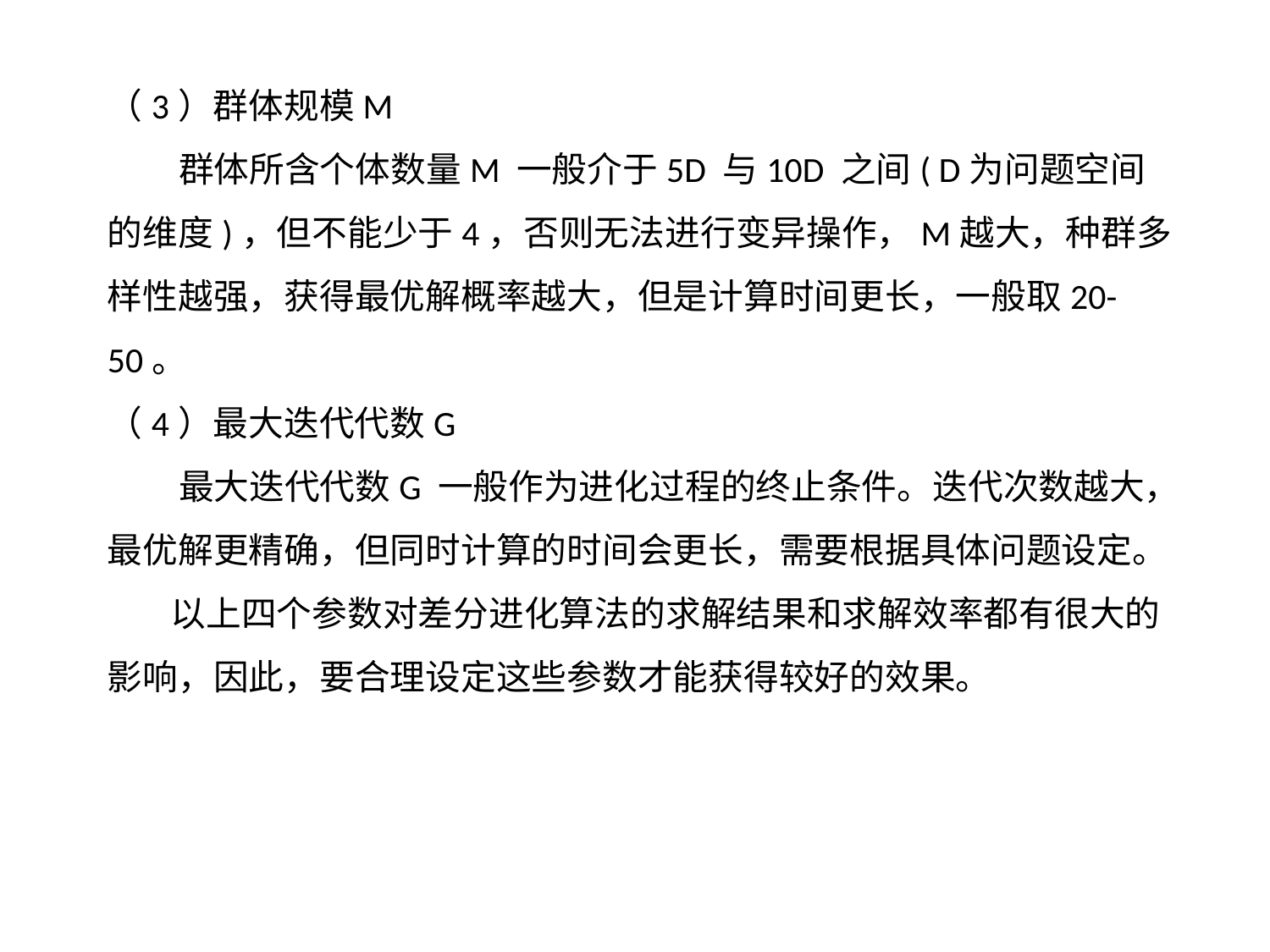

（3）群体规模M
        群体所含个体数量M 一般介于5D 与10D 之间( D为问题空间的维度)，但不能少于4，否则无法进行变异操作，M越大，种群多样性越强，获得最优解概率越大，但是计算时间更长，一般取20-50。
（4）最大迭代代数G
        最大迭代代数G 一般作为进化过程的终止条件。迭代次数越大，最优解更精确，但同时计算的时间会更长，需要根据具体问题设定。
       以上四个参数对差分进化算法的求解结果和求解效率都有很大的影响，因此，要合理设定这些参数才能获得较好的效果。